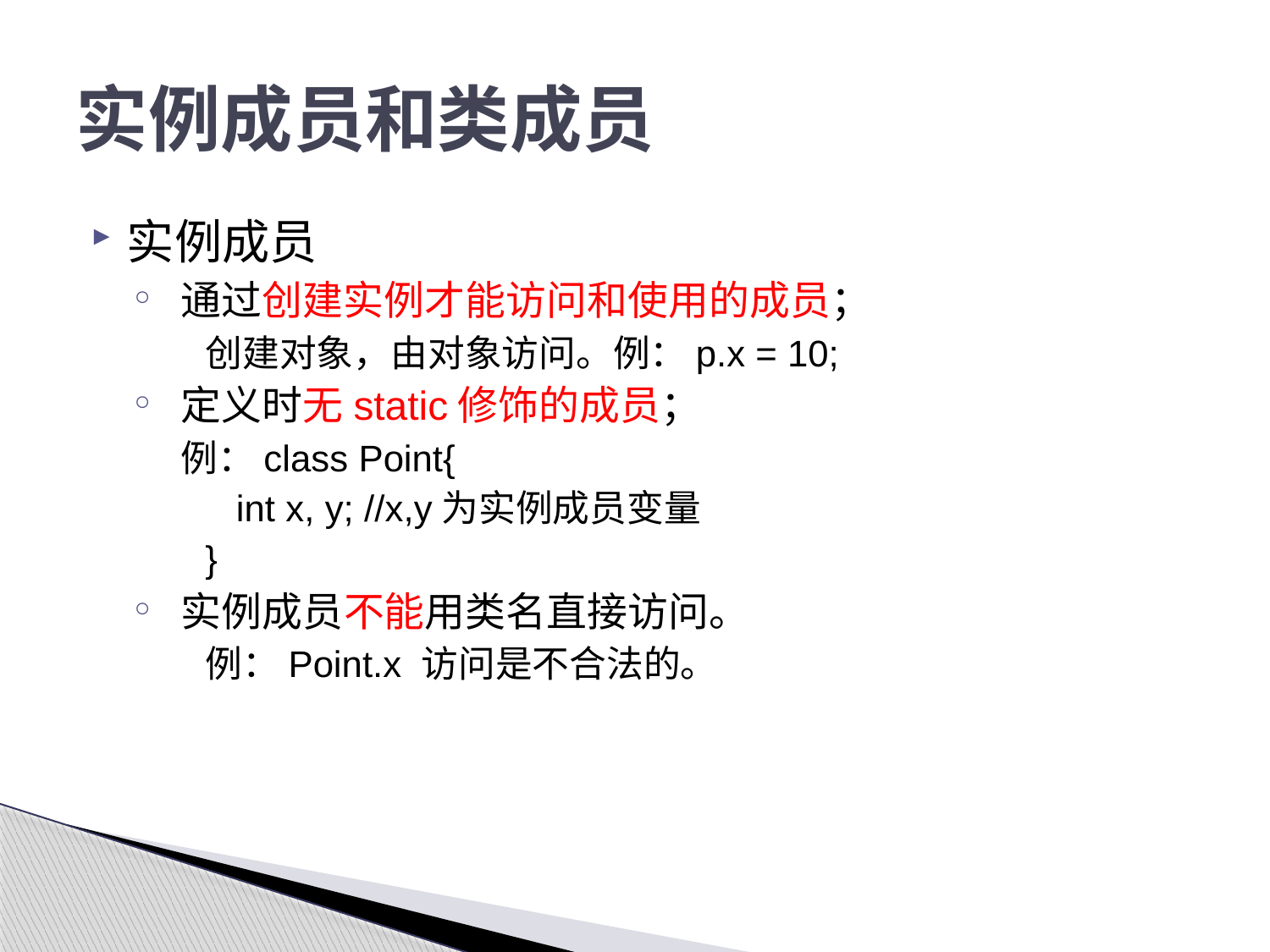

# 实例成员和类成员
实例成员
 通过创建实例才能访问和使用的成员；
    创建对象，由对象访问。例：p.x = 10;
 定义时无static修饰的成员；
 例：class Point{
       int x, y; //x,y为实例成员变量
    }
 实例成员不能用类名直接访问。
    例：Point.x 访问是不合法的。